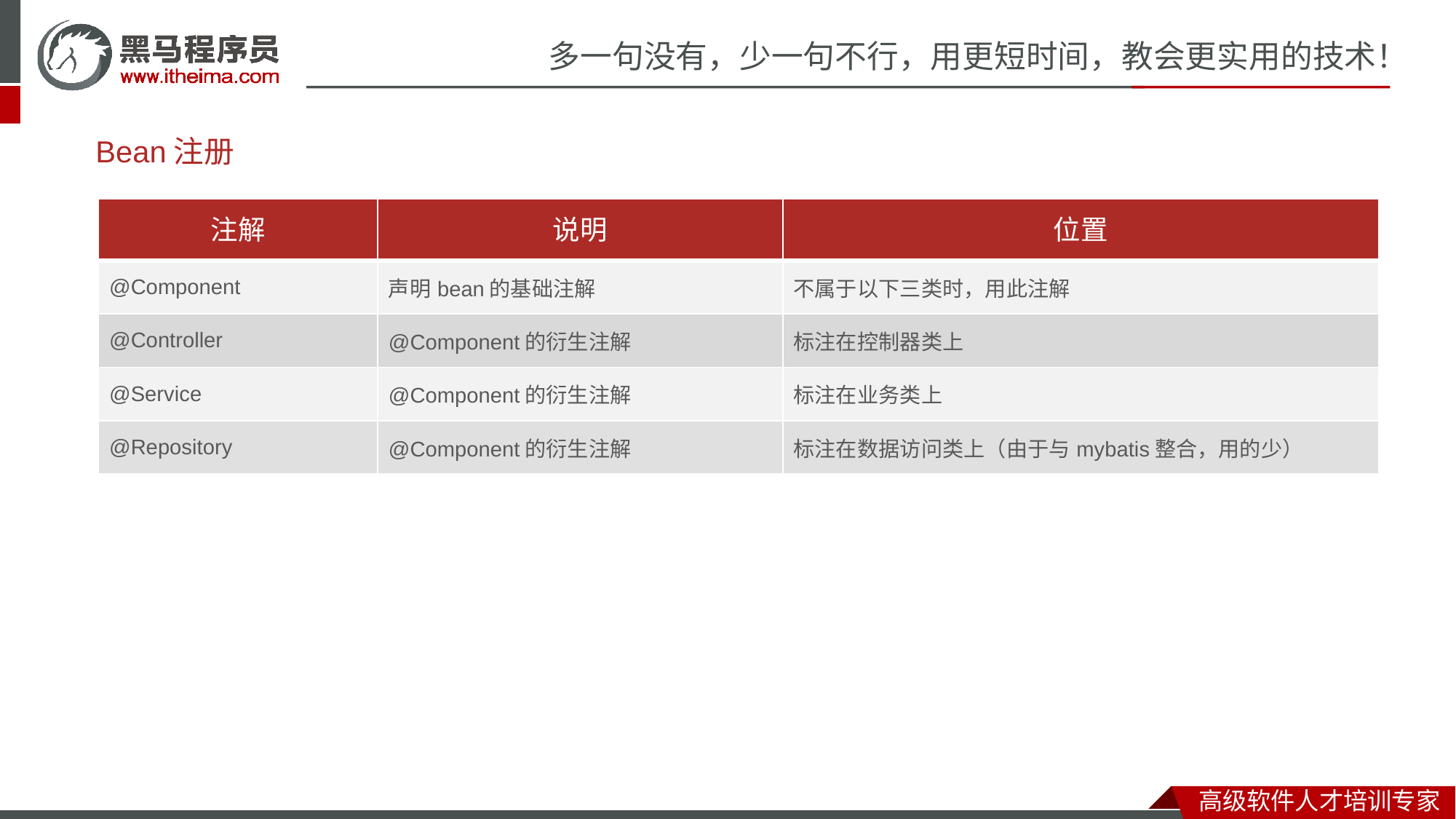

# Bean注册
| 注解 | 说明 | 位置 |
| --- | --- | --- |
| @Component | 声明bean的基础注解 | 不属于以下三类时，用此注解 |
| @Controller | @Component的衍生注解 | 标注在控制器类上 |
| @Service | @Component的衍生注解 | 标注在业务类上 |
| @Repository | @Component的衍生注解 | 标注在数据访问类上（由于与mybatis整合，用的少） |